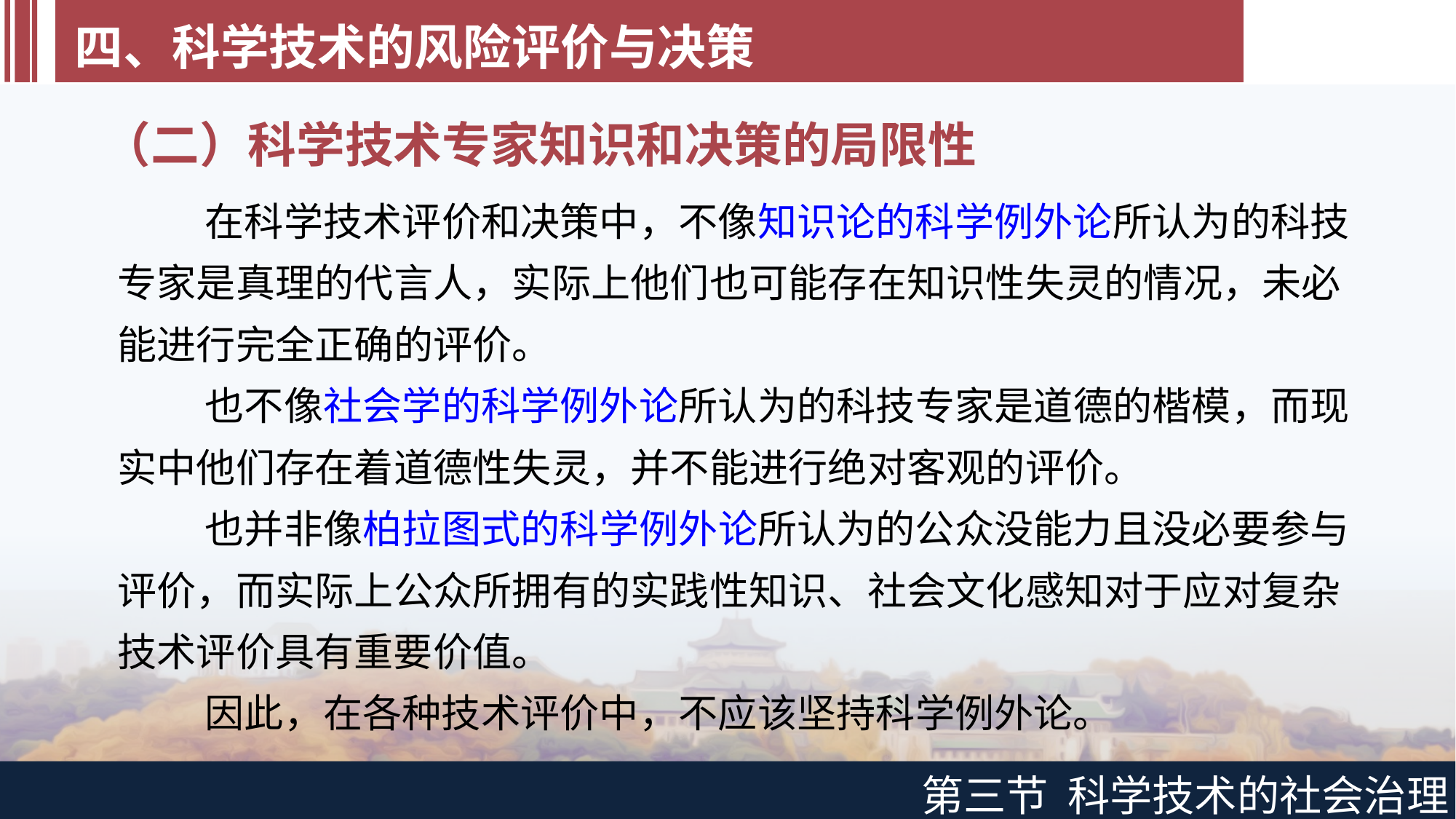

四、科学技术的风险评价与决策
（二）科学技术专家知识和决策的局限性
在科学技术评价和决策中，不像知识论的科学例外论所认为的科技专家是真理的代言人，实际上他们也可能存在知识性失灵的情况，未必能进行完全正确的评价。
也不像社会学的科学例外论所认为的科技专家是道德的楷模，而现实中他们存在着道德性失灵，并不能进行绝对客观的评价。
也并非像柏拉图式的科学例外论所认为的公众没能力且没必要参与评价，而实际上公众所拥有的实践性知识、社会文化感知对于应对复杂技术评价具有重要价值。
因此，在各种技术评价中，不应该坚持科学例外论。
第三节  科学技术的社会治理